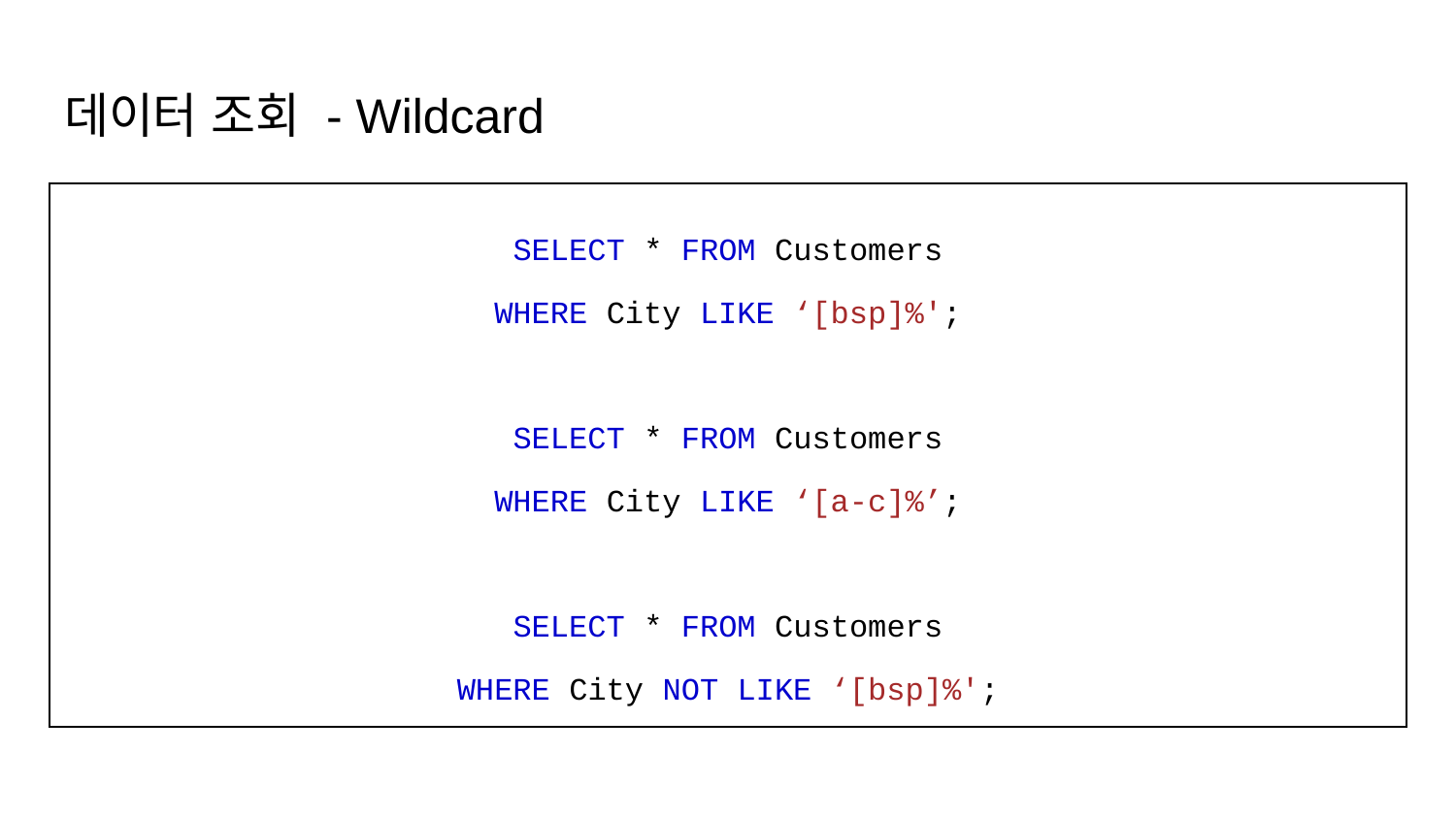

# 데이터 조회 - Wildcard
SELECT * FROM Customers
WHERE City LIKE ‘[bsp]%';

SELECT * FROM Customers
WHERE City LIKE ‘[a-c]%’;

SELECT * FROM Customers
WHERE City NOT LIKE ‘[bsp]%';